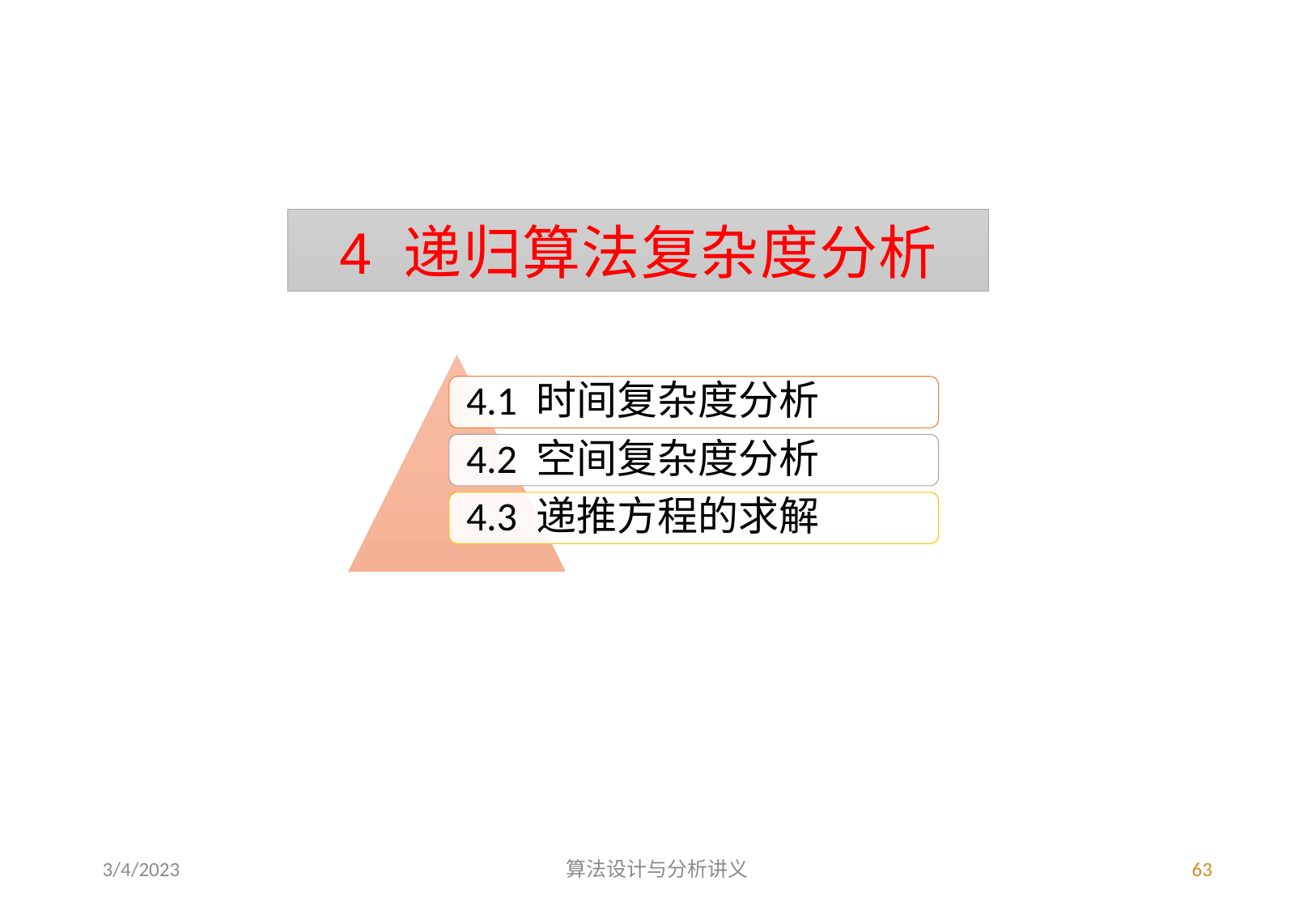

4 递归算法复杂度分析
4.1 时间复杂度分析
4.2 空间复杂度分析
4.3 递推方程的求解
3/4/2023
算法设计与分析讲义
63